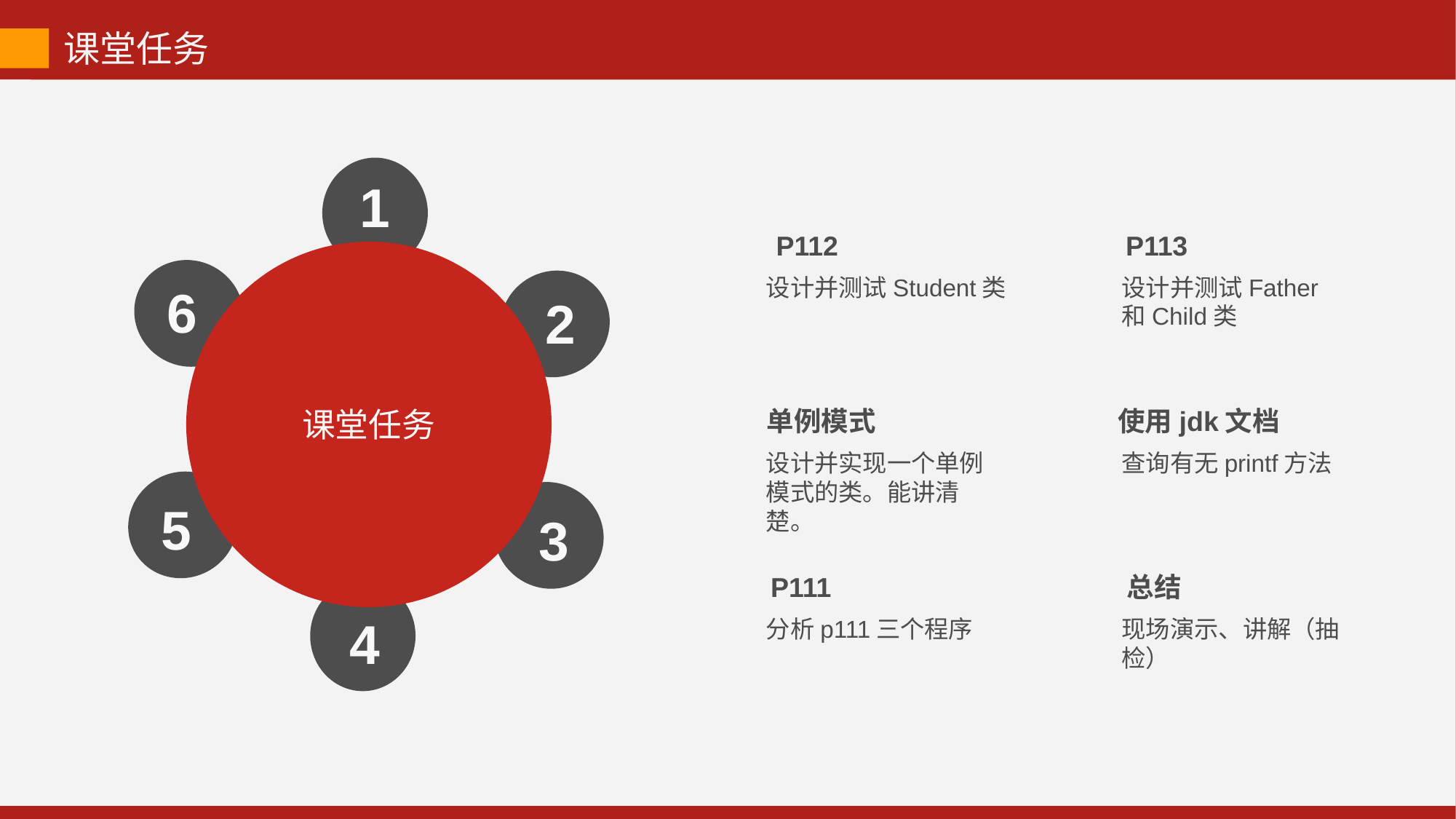

课堂任务

1
P112
设计并测试Student类
P113
设计并测试Father和Child类

6

2
课堂任务
单例模式
设计并实现一个单例模式的类。能讲清楚。
使用jdk文档
查询有无printf方法

5

3
P111
分析p111三个程序
总结
现场演示、讲解（抽检）

4